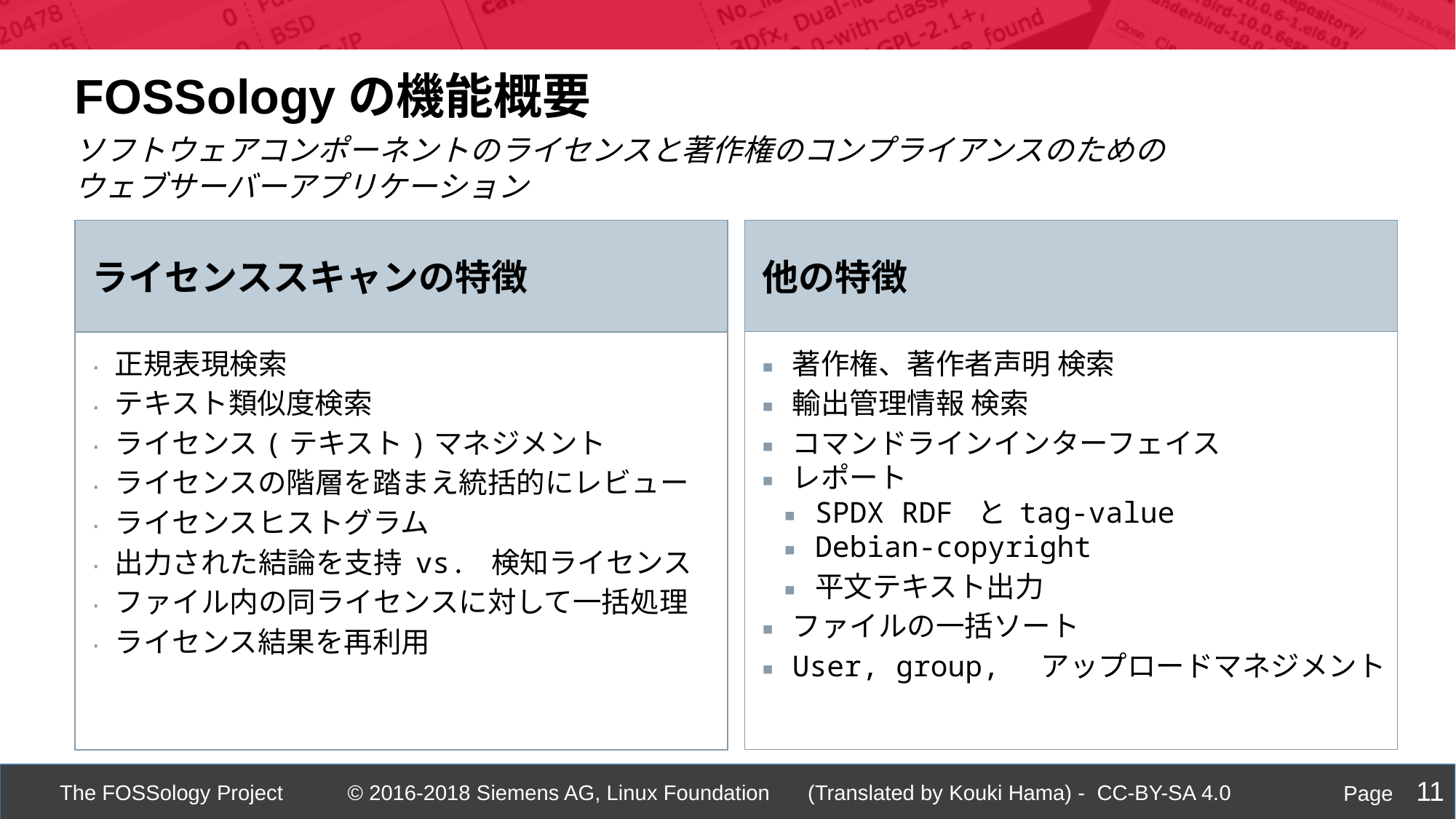

FOSSologyの機能概要
ソフトウェアコンポーネントのライセンスと著作権のコンプライアンスのためのウェブサーバーアプリケーション
ライセンススキャンの特徴
他の特徴
著作権、著作者声明 検索
輸出管理情報 検索
コマンドラインインターフェイス
レポート
SPDX RDF と tag-value
Debian-copyright
平文テキスト出力
ファイルの一括ソート
User, group,  アップロードマネジメント

正規表現検索
テキスト類似度検索
ライセンス(テキスト)マネジメント
ライセンスの階層を踏まえ統括的にレビュー
ライセンスヒストグラム
出力された結論を支持 vs. 検知ライセンス
ファイル内の同ライセンスに対して一括処理
ライセンス結果を再利用